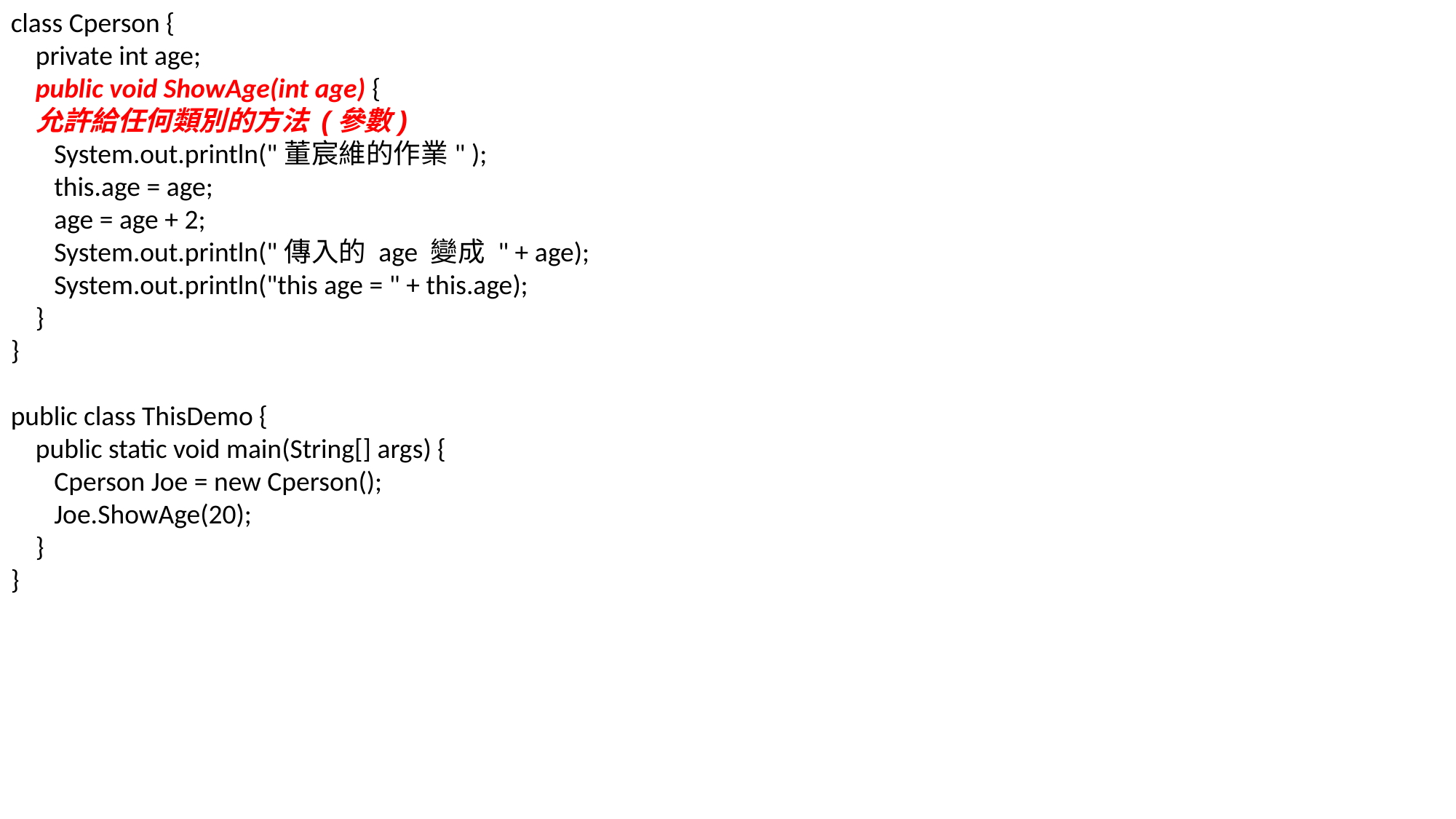

class Cperson {
    private int age;
    public void ShowAge(int age) {
   允許給任何類別的方法 (參數)
       System.out.println("董宸維的作業" );
       this.age = age;
       age = age + 2;
       System.out.println("傳入的 age 變成 " + age);
       System.out.println("this age = " + this.age);
    }
}

public class ThisDemo {
    public static void main(String[] args) {
       Cperson Joe = new Cperson();
       Joe.ShowAge(20);
    }
}